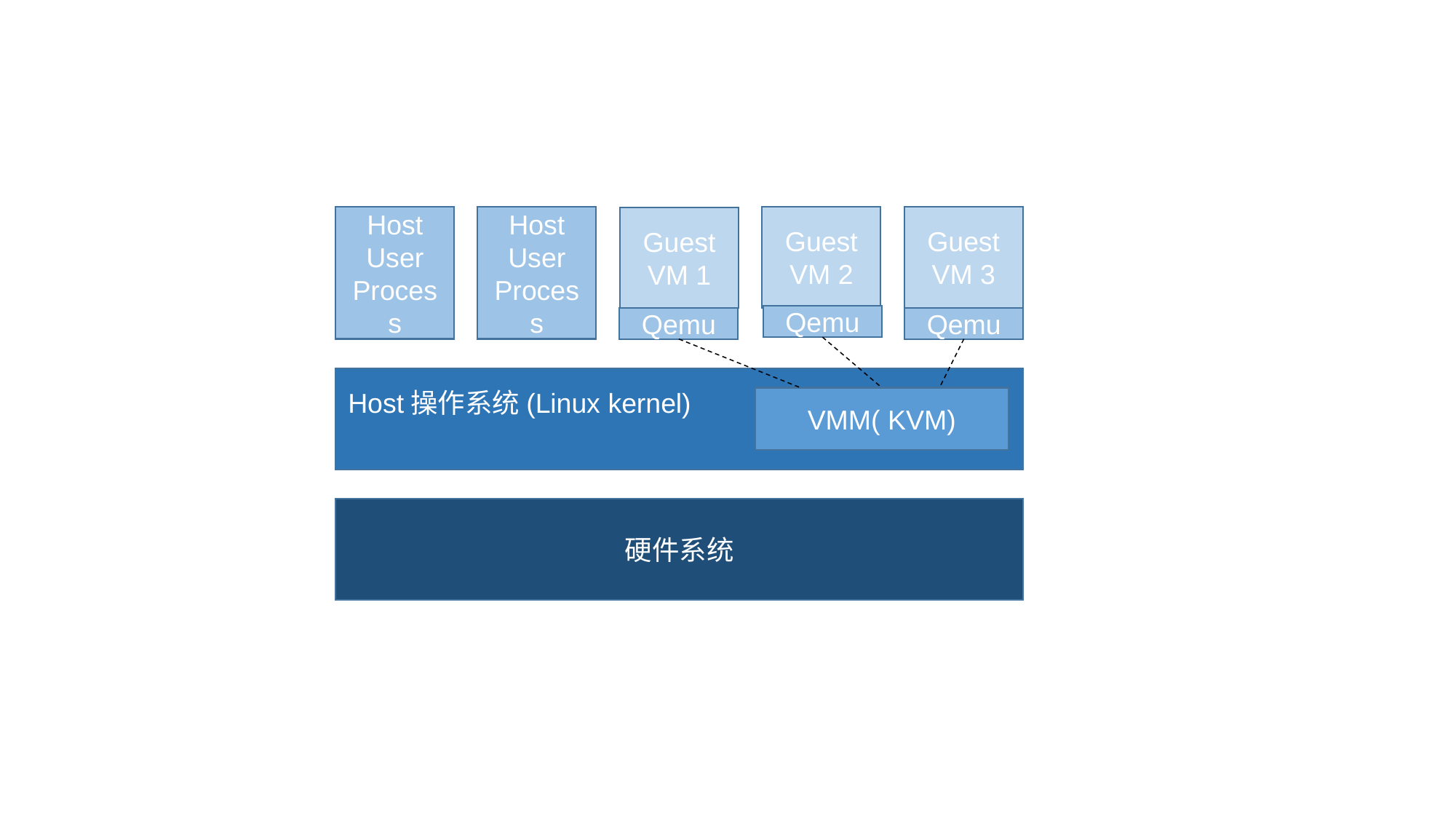

Host
User
Process
Host
User
Process
Guest VM 2
Guest VM 3
Guest VM 1
Qemu
Qemu
Qemu
Host操作系统(Linux kernel)
VMM( KVM)
硬件系统